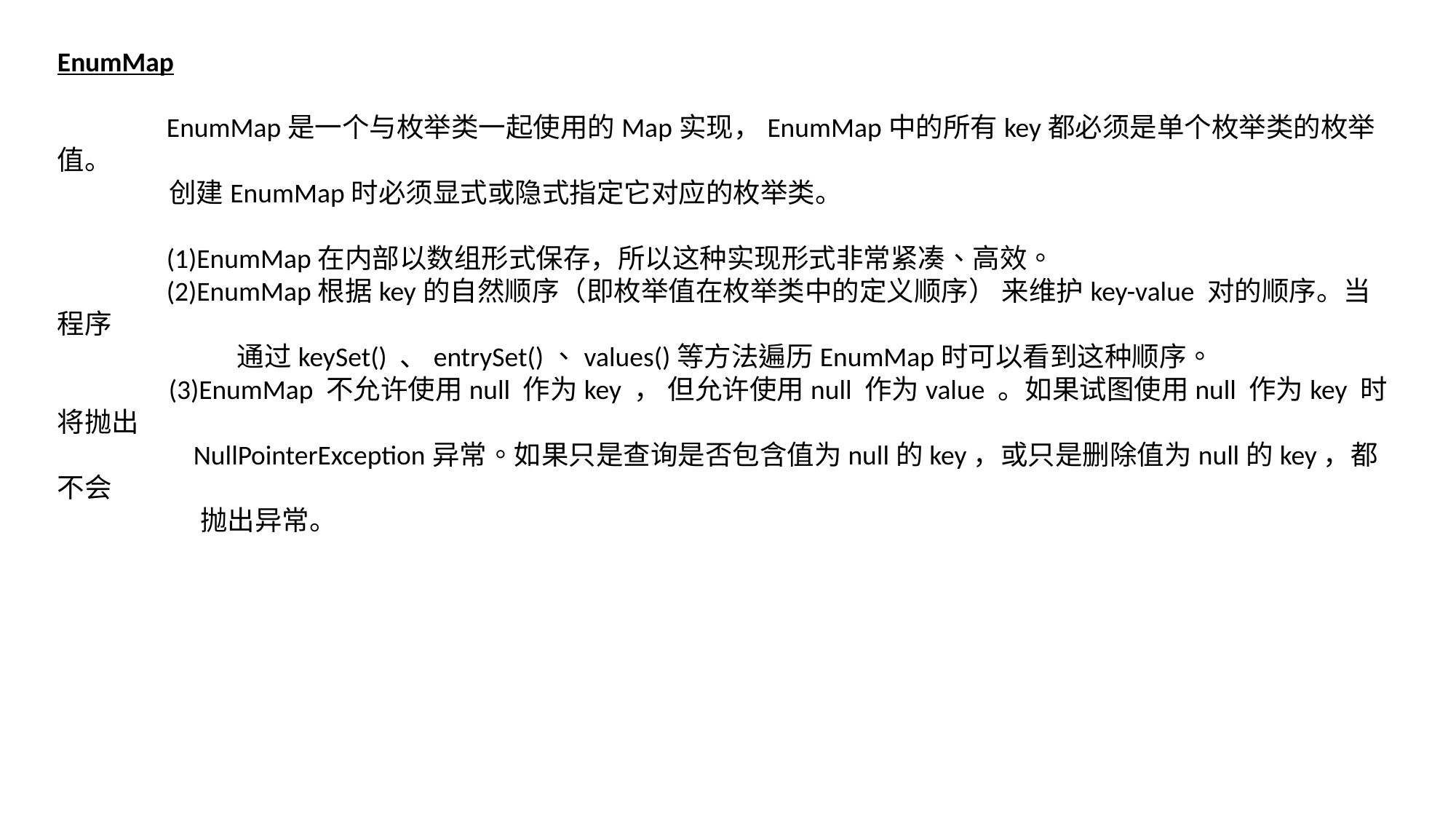

EnumMap

	EnumMap是一个与枚举类一起使用的Map实现，EnumMap中的所有key都必须是单个枚举类的枚举值。
                 创建EnumMap时必须显式或隐式指定它对应的枚举类。

	(1)EnumMap在内部以数组形式保存，所以这种实现形式非常紧凑、高效。
	(2)EnumMap根据key的自然顺序（即枚举值在枚举类中的定义顺序） 来维护key-value 对的顺序。当程序
                            通过keySet() 、entrySet()、values()等方法遍历EnumMap时可以看到这种顺序。
                  (3)EnumMap 不允许使用null 作为key ， 但允许使用null 作为value 。如果试图使用null 作为key 时将抛出
                      NullPointerException异常。如果只是查询是否包含值为null的key，或只是删除值为null的key，都不会
                      抛出异常。